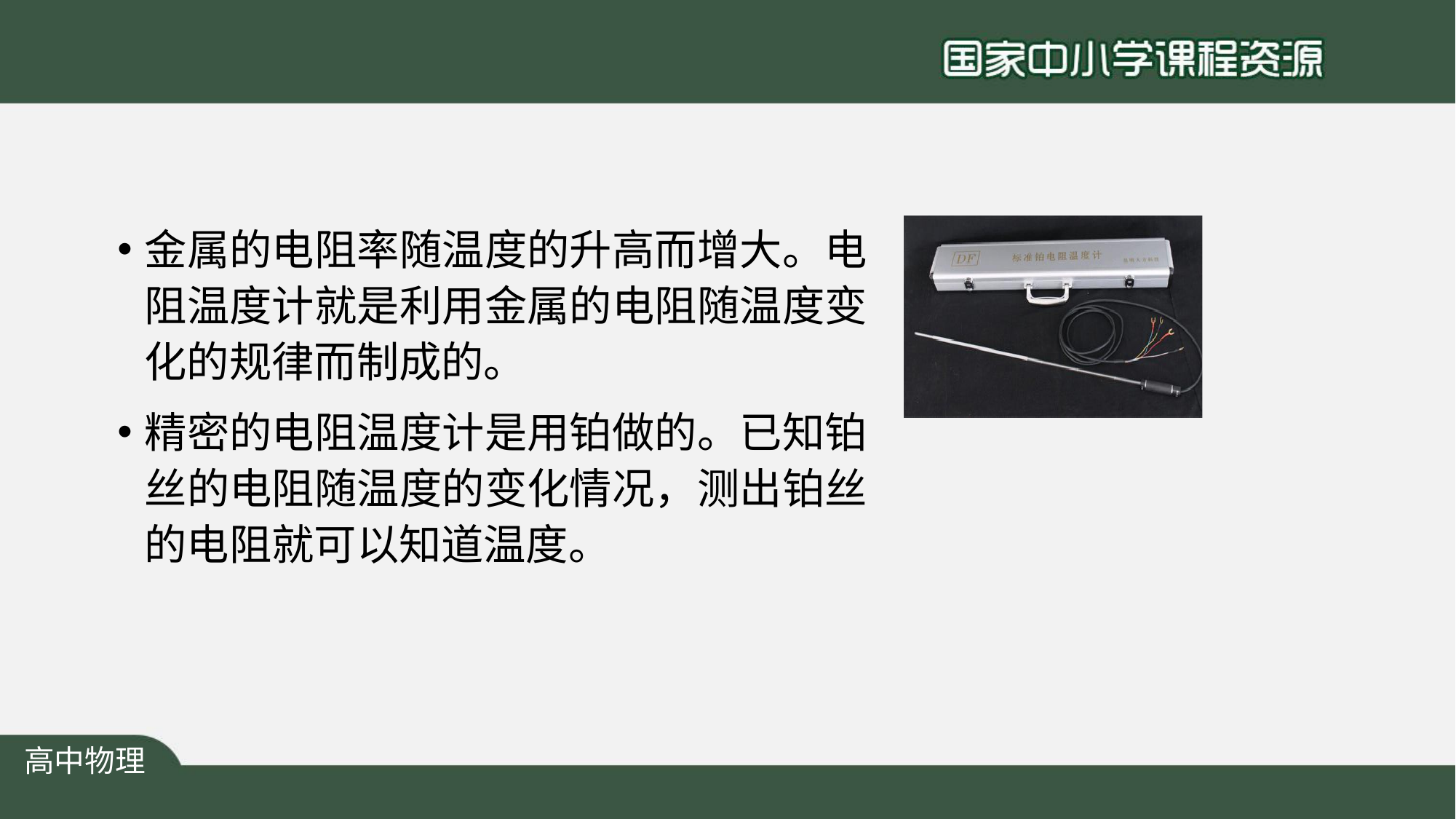

金属的电阻率随温度的升高而增大。电 阻温度计就是利用金属的电阻随温度变 化的规律而制成的。
精密的电阻温度计是用铂做的。已知铂 丝的电阻随温度的变化情况，测出铂丝 的电阻就可以知道温度。
高中物理